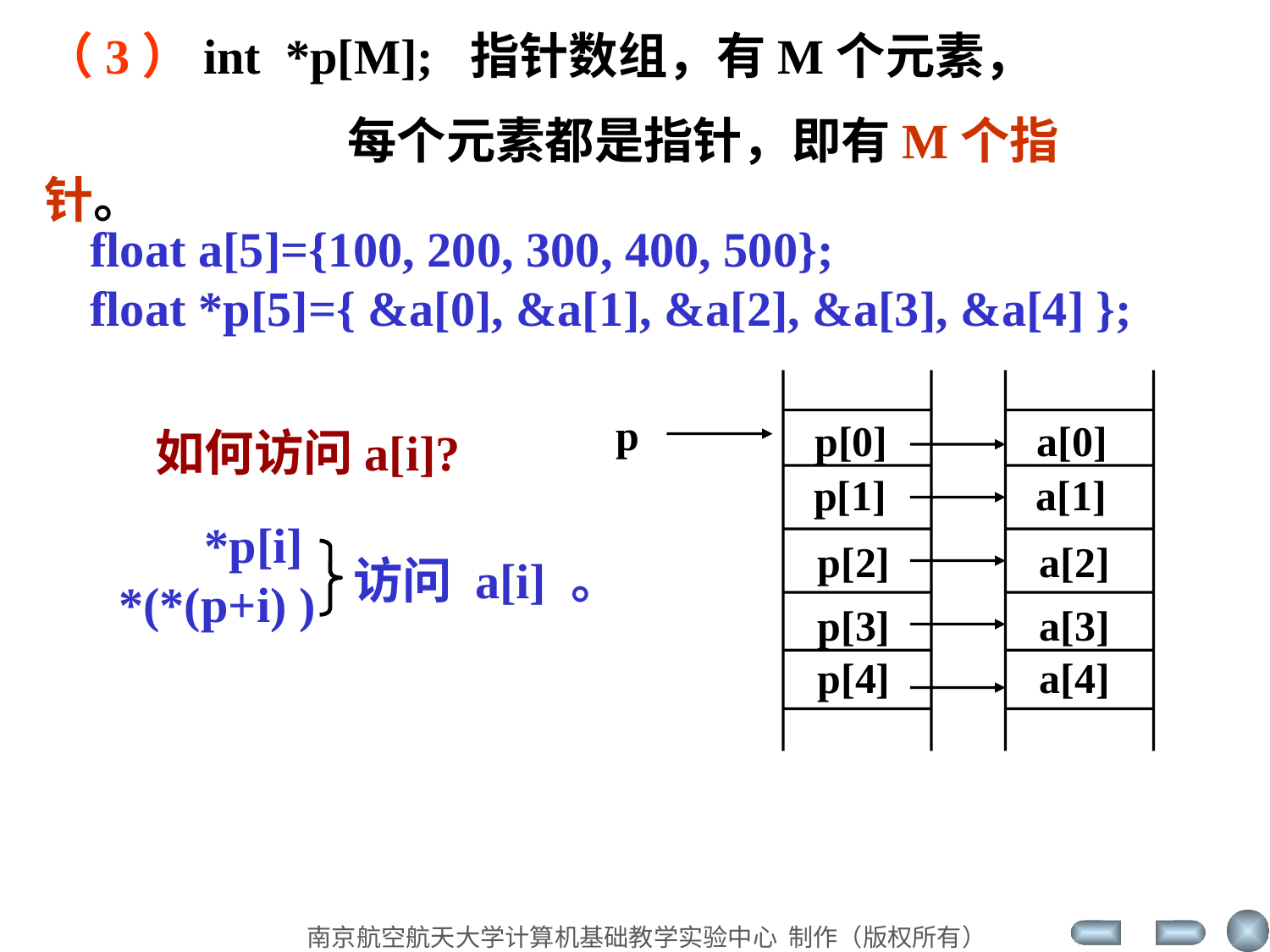

（3）int  *p[M];  指针数组，有M个元素，
                          每个元素都是指针，即有M个指针。
  float a[5]={100, 200, 300, 400, 500};
  float *p[5]={ &a[0], &a[1], &a[2], &a[3], &a[4] };

p[0]

p[1]

p[2]

p[3]
p[4]

a[0]

a[1]

a[2]

a[3]
a[4]

p

如何访问a[i]?
       *p[i]
*(*(p+i) )

访问 a[i] 。